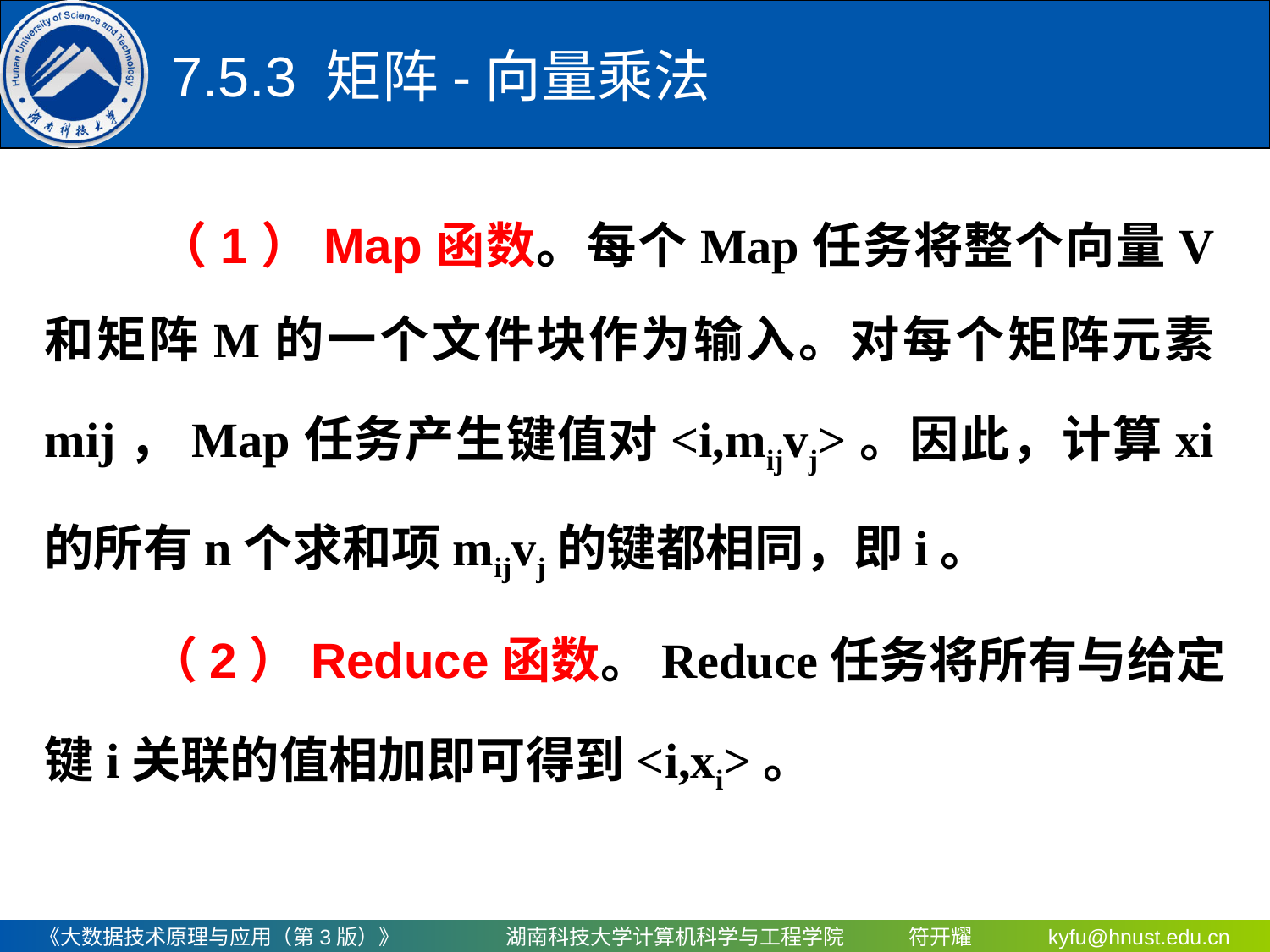

7.5.3 矩阵-向量乘法
        （1）Map函数。每个Map任务将整个向量V和矩阵M的一个文件块作为输入。对每个矩阵元素mij，Map任务产生键值对<i,mijvj>。因此，计算xi的所有n个求和项mijvj的键都相同，即i。
        （2）Reduce函数。Reduce任务将所有与给定键i关联的值相加即可得到<i,xi>。